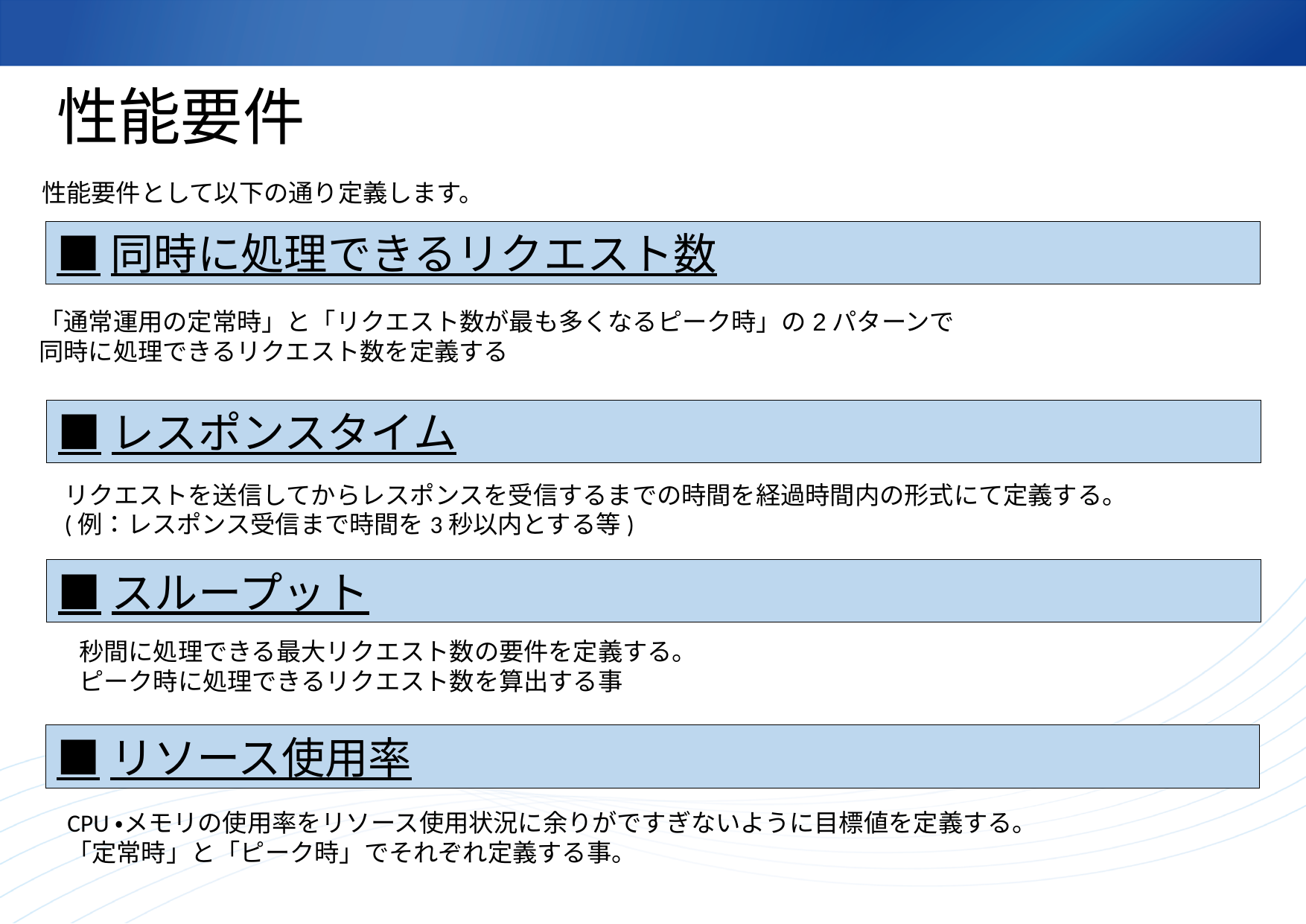

# 性能要件
性能要件として以下の通り定義します。
■同時に処理できるリクエスト数
「通常運用の定常時」と「リクエスト数が最も多くなるピーク時」の2パターンで
同時に処理できるリクエスト数を定義する
■レスポンスタイム
リクエストを送信してからレスポンスを受信するまでの時間を経過時間内の形式にて定義する。
(例：レスポンス受信まで時間を3秒以内とする等)
■スループット
秒間に処理できる最大リクエスト数の要件を定義する。
ピーク時に処理できるリクエスト数を算出する事
■リソース使用率
CPU・メモリの使用率をリソース使用状況に余りがですぎないように目標値を定義する。
「定常時」と「ピーク時」でそれぞれ定義する事。